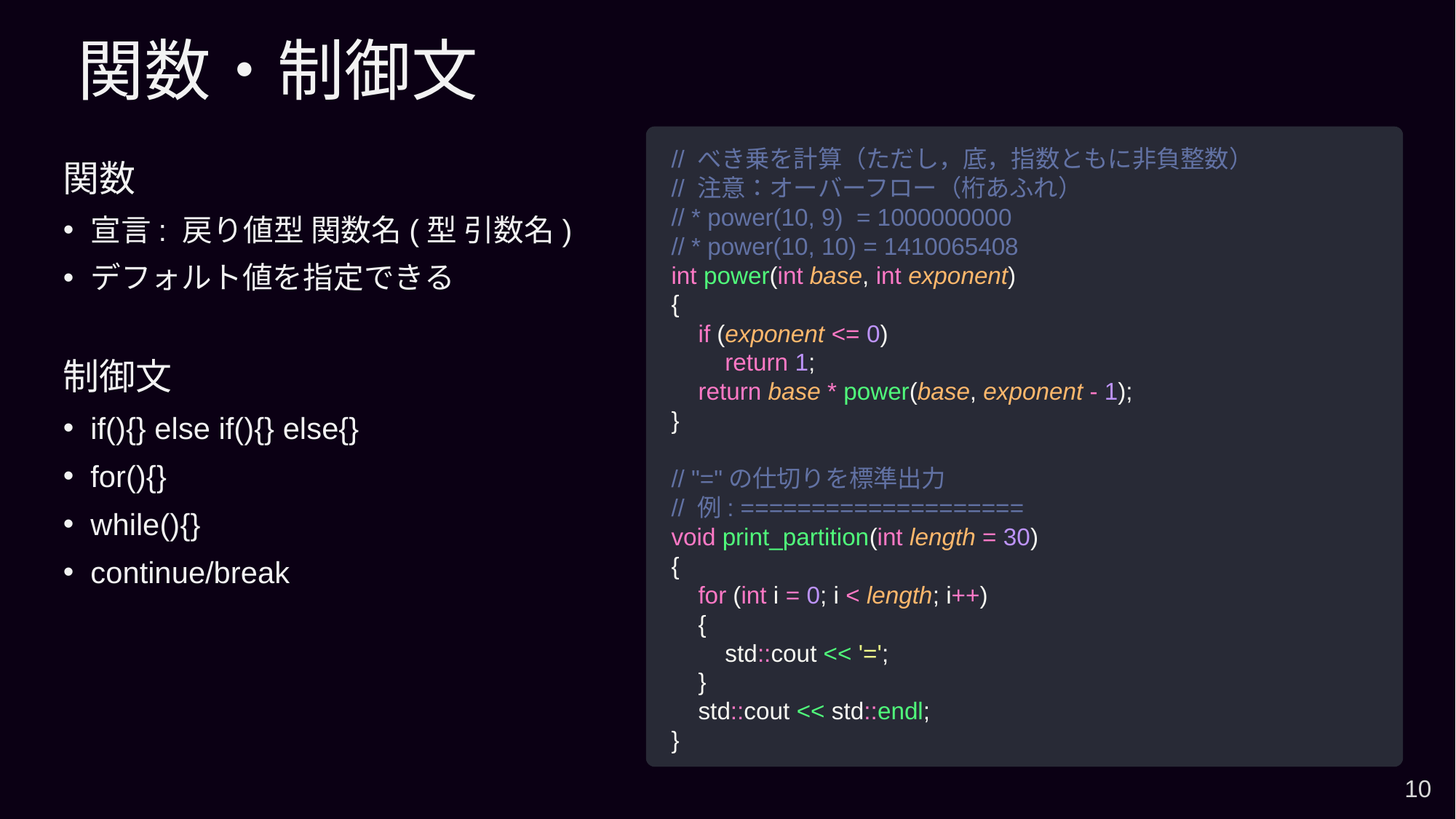

# 関数・制御文

// べき乗を計算（ただし，底，指数ともに非負整数）
// 注意：オーバーフロー（桁あふれ）
// * power(10, 9)  = 1000000000
// * power(10, 10) = 1410065408
int power(int base, int exponent)
{
    if (exponent <= 0)
        return 1;
    return base * power(base, exponent - 1);
}

// "="の仕切りを標準出力
// 例: ====================
void print_partition(int length = 30)
{
    for (int i = 0; i < length; i++)
    {
        std::cout << '=';
    }
    std::cout << std::endl;
}
関数
宣言: 戻り値型 関数名(型 引数名)
デフォルト値を指定できる

制御文
if(){} else if(){} else{}
for(){}
while(){}
continue/break
10